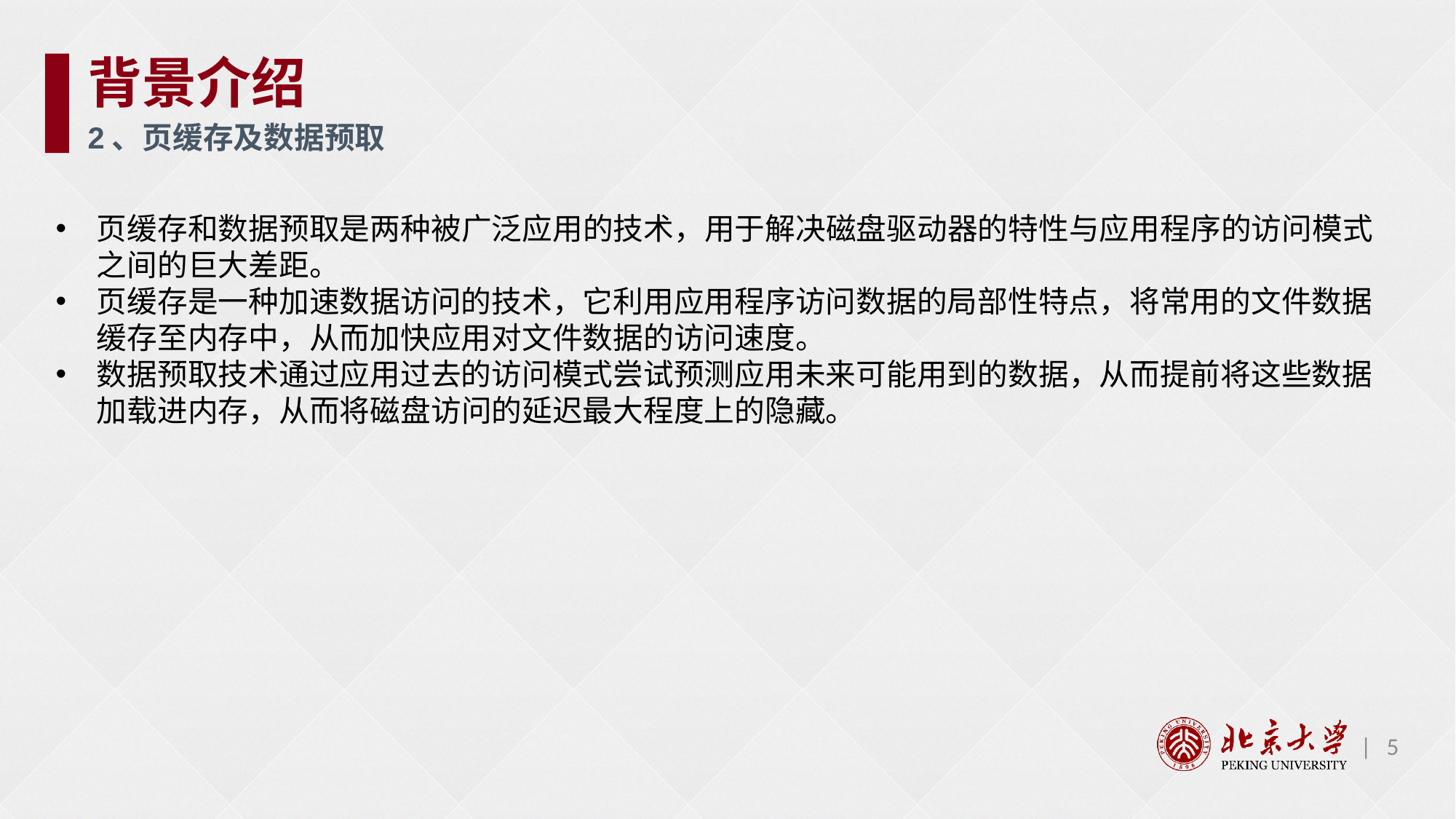

背景介绍

2、页缓存及数据预取
页缓存和数据预取是两种被广泛应用的技术，用于解决磁盘驱动器的特性与应用程序的访问模式之间的巨大差距。
页缓存是一种加速数据访问的技术，它利用应用程序访问数据的局部性特点，将常用的文件数据缓存至内存中，从而加快应用对文件数据的访问速度。
数据预取技术通过应用过去的访问模式尝试预测应用未来可能用到的数据，从而提前将这些数据加载进内存，从而将磁盘访问的延迟最大程度上的隐藏。
5